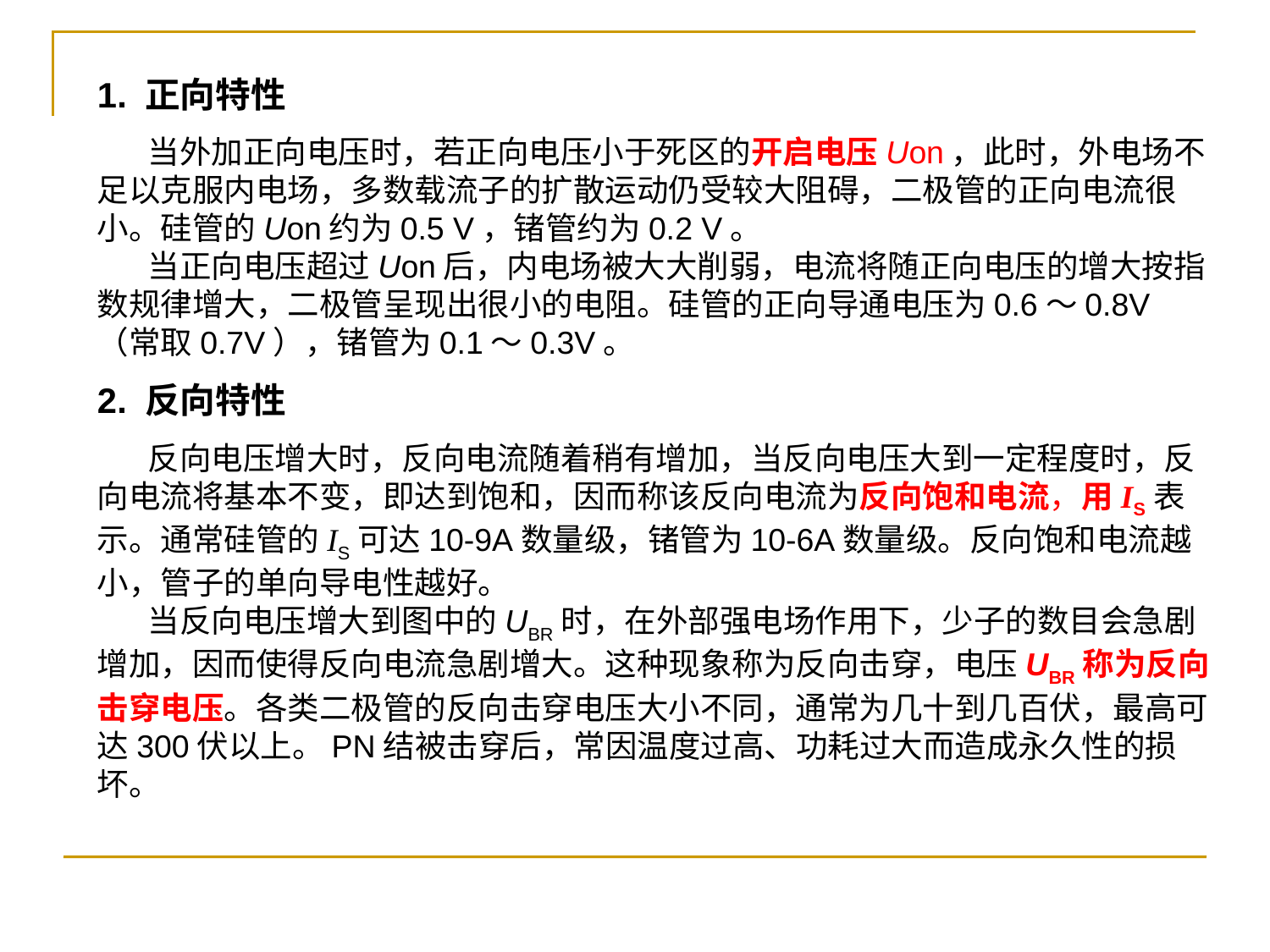

1. 正向特性
      当外加正向电压时，若正向电压小于死区的开启电压Uon，此时，外电场不足以克服内电场，多数载流子的扩散运动仍受较大阻碍，二极管的正向电流很小。硅管的Uon约为0.5 V，锗管约为0.2 V。
      当正向电压超过Uon后，内电场被大大削弱，电流将随正向电压的增大按指数规律增大，二极管呈现出很小的电阻。硅管的正向导通电压为0.6～0.8V（常取0.7V），锗管为0.1～0.3V。
2. 反向特性
      反向电压增大时，反向电流随着稍有增加，当反向电压大到一定程度时，反向电流将基本不变，即达到饱和，因而称该反向电流为反向饱和电流，用IS表示。通常硅管的IS可达10-9A数量级，锗管为10-6A数量级。反向饱和电流越小，管子的单向导电性越好。
      当反向电压增大到图中的UBR时，在外部强电场作用下，少子的数目会急剧增加，因而使得反向电流急剧增大。这种现象称为反向击穿，电压UBR称为反向击穿电压。各类二极管的反向击穿电压大小不同，通常为几十到几百伏，最高可达300伏以上。PN结被击穿后，常因温度过高、功耗过大而造成永久性的损坏。